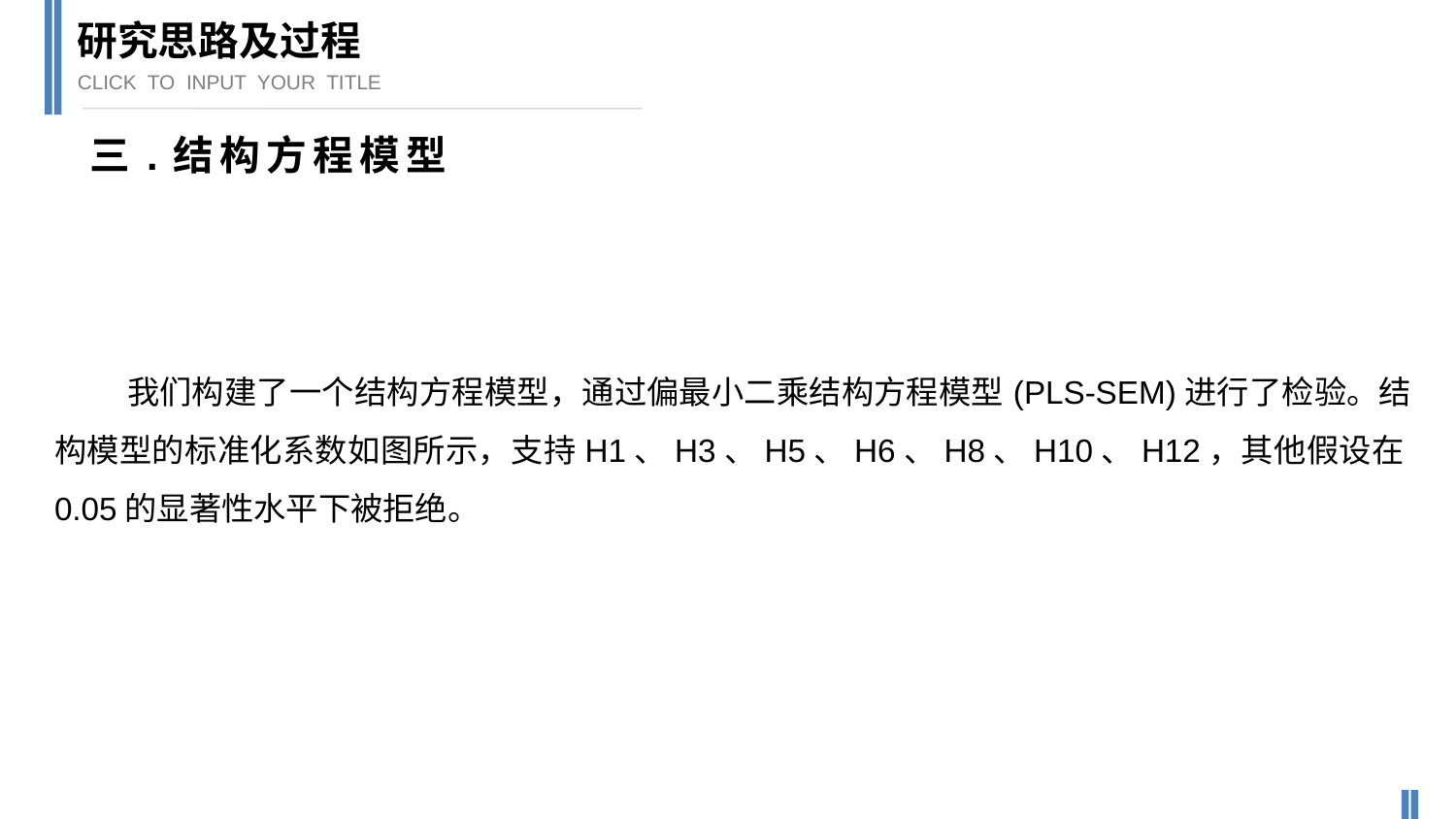

研究思路及过程
CLICK  TO  INPUT  YOUR  TITLE
三.结构方程模型
我们构建了一个结构方程模型，通过偏最小二乘结构方程模型(PLS-SEM)进行了检验。结构模型的标准化系数如图所示，支持H1、H3、H5、H6、H8、H10、H12，其他假设在0.05的显著性水平下被拒绝。